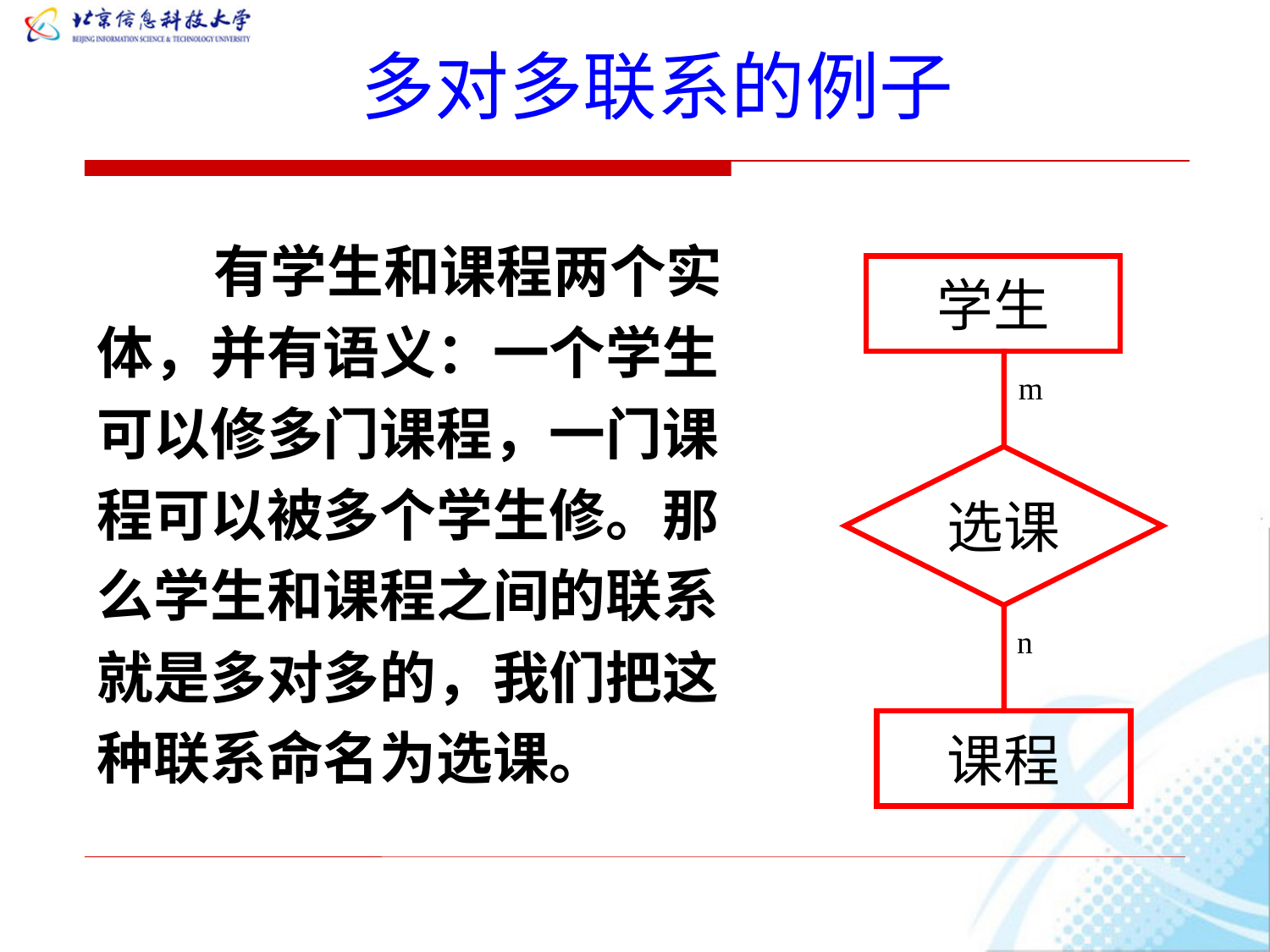

多对多联系的例子
        有学生和课程两个实体，并有语义：一个学生可以修多门课程，一门课程可以被多个学生修。那么学生和课程之间的联系就是多对多的，我们把这种联系命名为选课。
学生

m
选课

n
课程